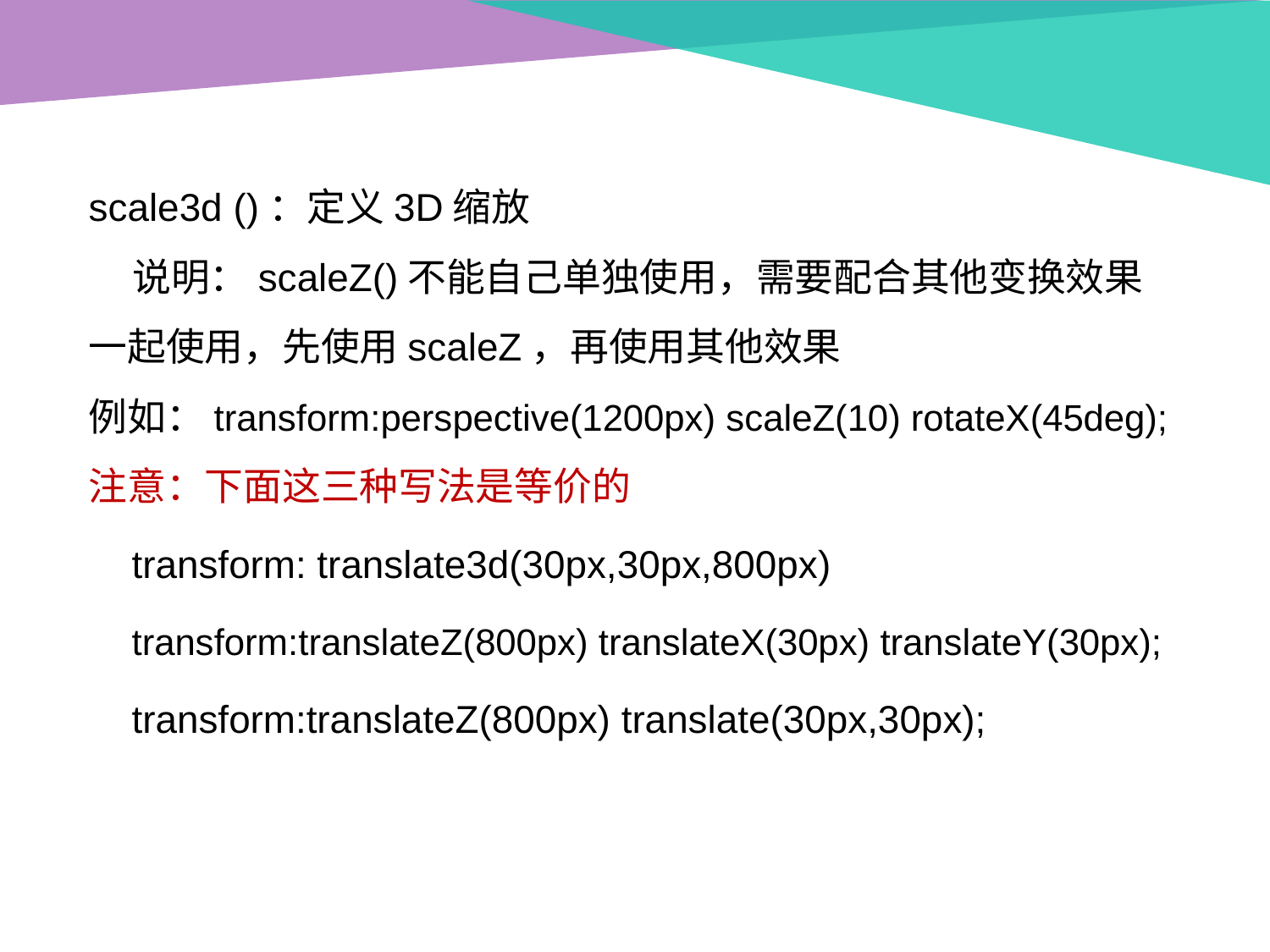

scale3d ()：定义3D缩放
    说明：scaleZ()不能自己单独使用，需要配合其他变换效果一起使用，先使用scaleZ，再使用其他效果
例如：transform:perspective(1200px) scaleZ(10) rotateX(45deg);
注意：下面这三种写法是等价的
    transform: translate3d(30px,30px,800px)
    transform:translateZ(800px) translateX(30px) translateY(30px);
    transform:translateZ(800px) translate(30px,30px);